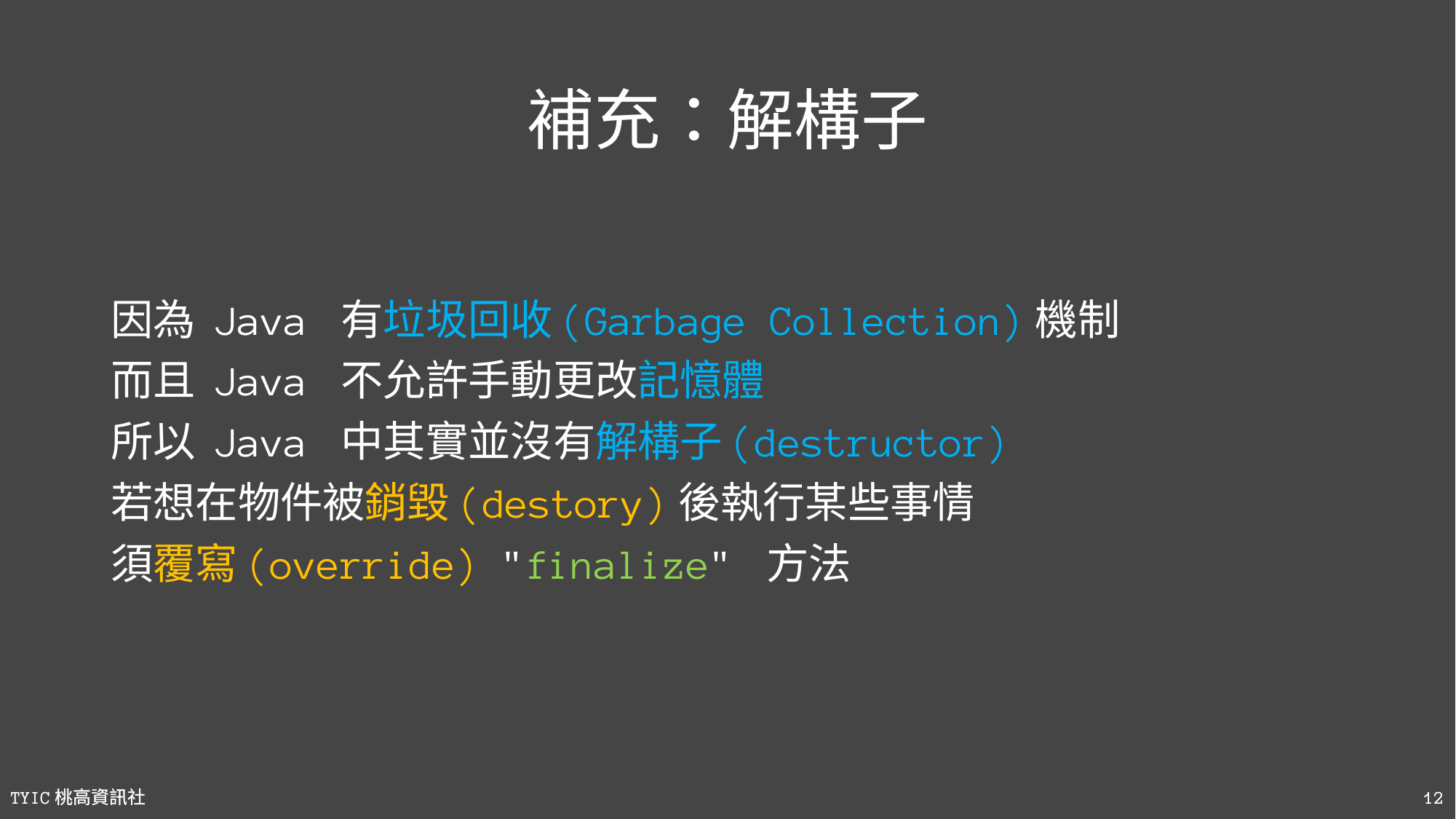

# 補充：解構子
因為 Java 有垃圾回收(Garbage Collection)機制
而且 Java 不允許手動更改記憶體
所以 Java 中其實並沒有解構子(destructor)
若想在物件被銷毀(destory)後執行某些事情
須覆寫(override) "finalize" 方法